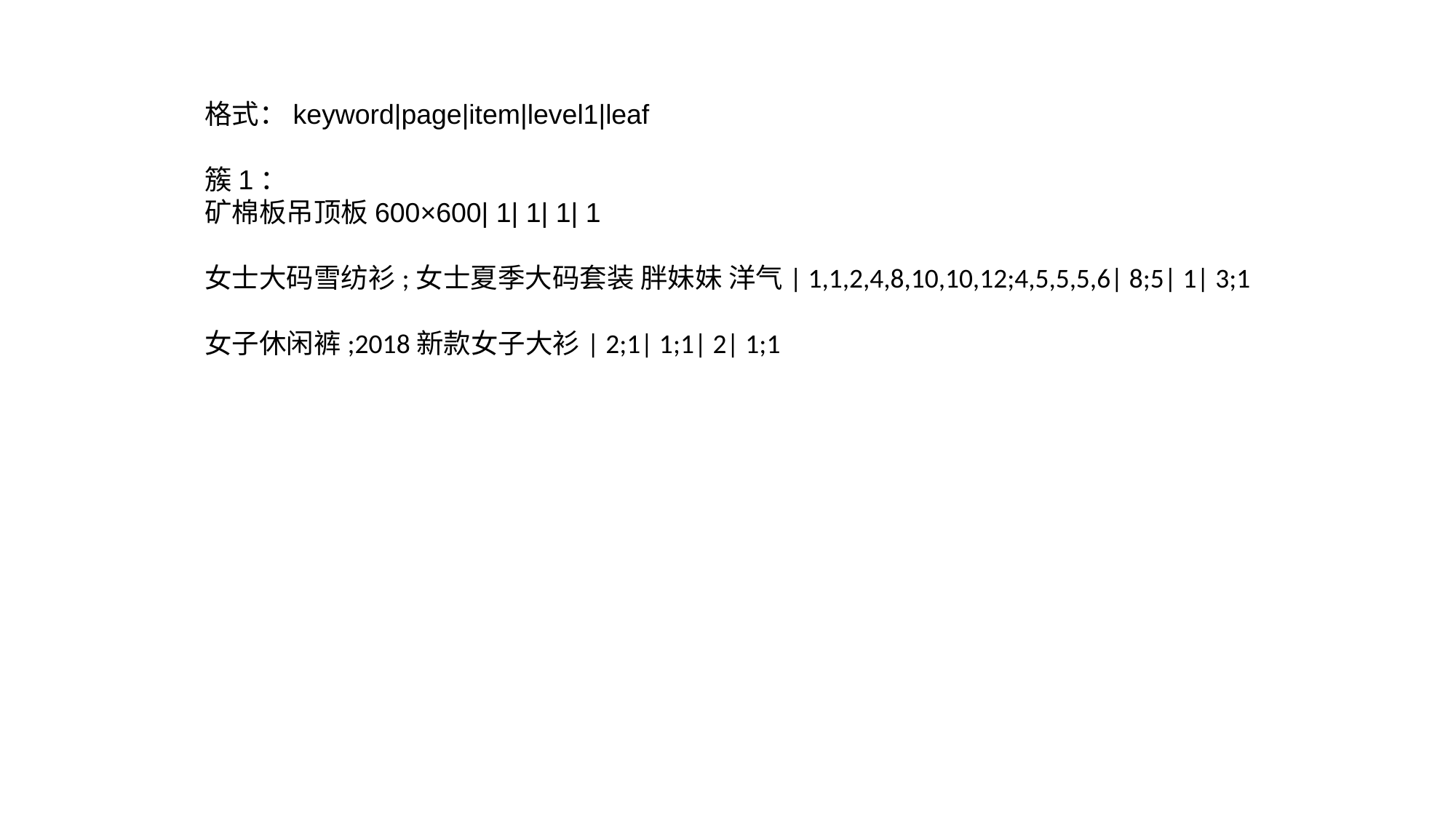

格式：keyword|page|item|level1|leaf

簇1：
矿棉板吊顶板600×600| 1| 1| 1| 1

女士大码雪纺衫;女士夏季大码套装 胖妹妹 洋气| 1,1,2,4,8,10,10,12;4,5,5,5,6| 8;5| 1| 3;1

女子休闲裤;2018新款女子大衫| 2;1| 1;1| 2| 1;1